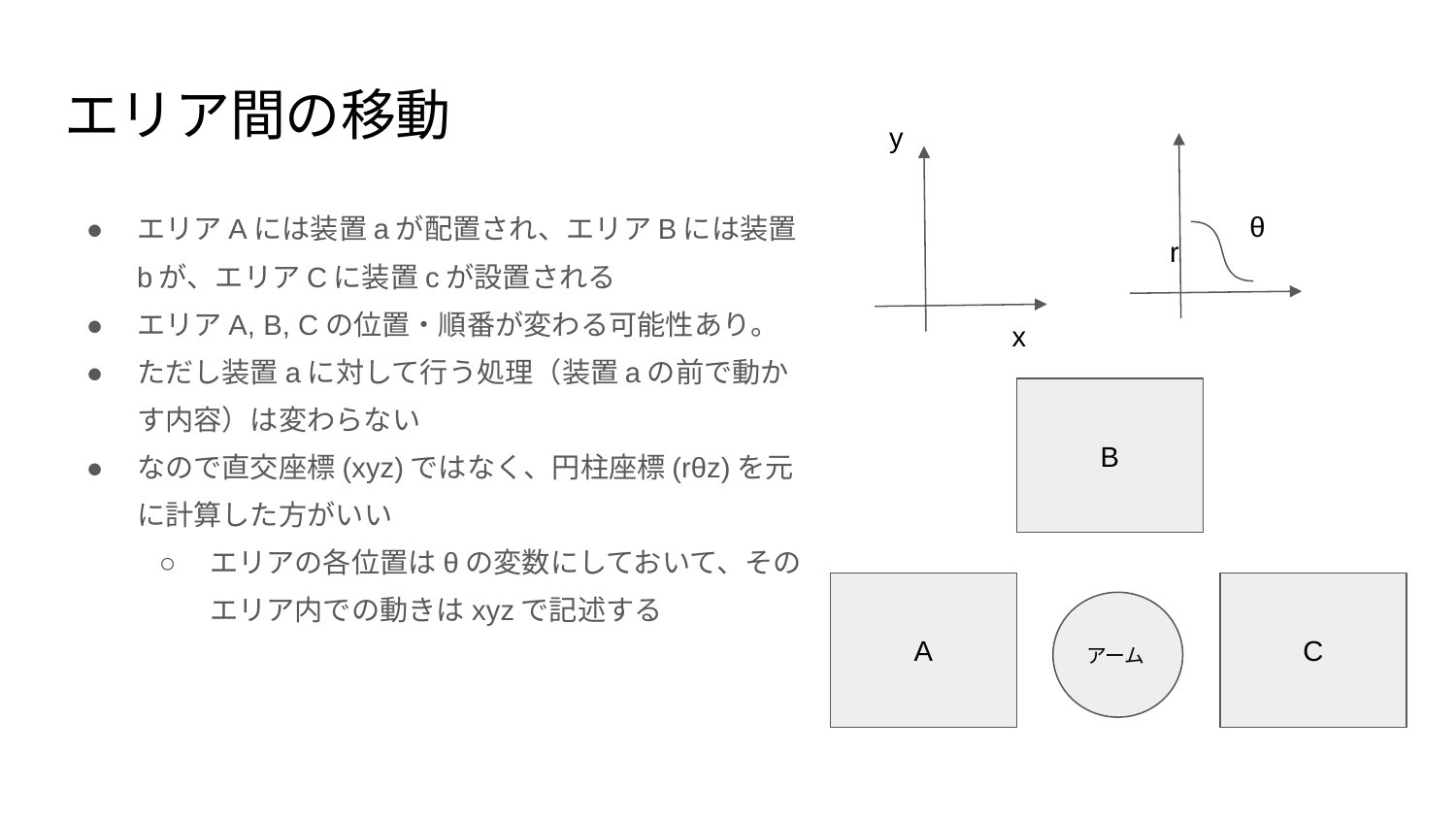

# エリア間の移動
y
エリアAには装置aが配置され、エリアBには装置bが、エリアCに装置cが設置される
エリアA, B, Cの位置・順番が変わる可能性あり。
ただし装置aに対して行う処理（装置aの前で動かす内容）は変わらない
なので直交座標(xyz)ではなく、円柱座標(rθz)を元に計算した方がいい
エリアの各位置はθの変数にしておいて、そのエリア内での動きはxyzで記述する
θ
r
x
B
A
C
アーム